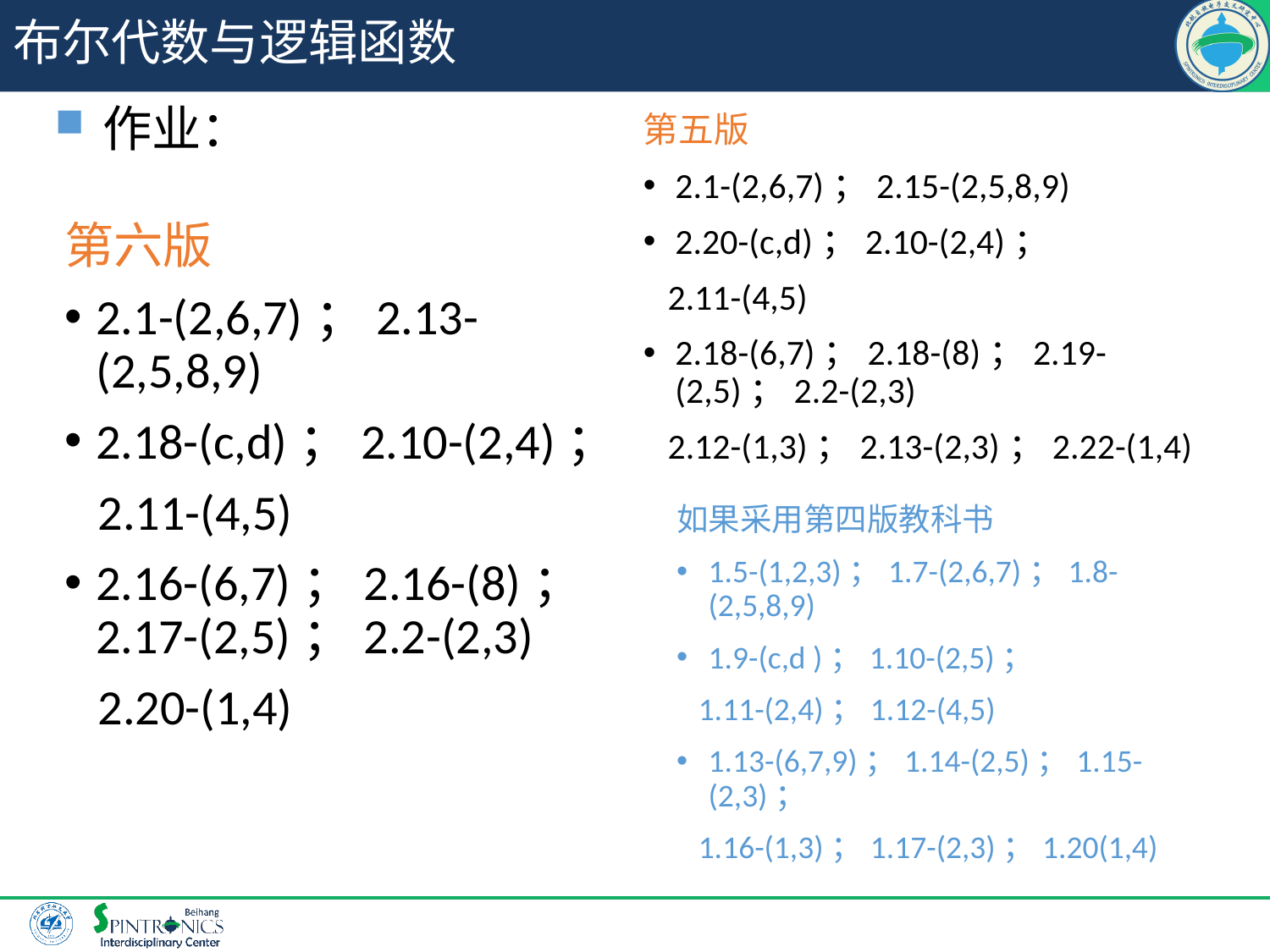

# 布尔代数与逻辑函数
作业：
第五版
2.1-(2,6,7)；2.15-(2,5,8,9)
2.20-(c,d)；2.10-(2,4)；
   2.11-(4,5)
2.18-(6,7)；2.18-(8)；2.19-(2,5)；2.2-(2,3)
   2.12-(1,3)；2.13-(2,3)；2.22-(1,4)
第六版
2.1-(2,6,7)；2.13-(2,5,8,9)
2.18-(c,d)；2.10-(2,4)；
   2.11-(4,5)
2.16-(6,7)；2.16-(8)；2.17-(2,5)；2.2-(2,3)
   2.20-(1,4)
如果采用第四版教科书
1.5-(1,2,3)；1.7-(2,6,7)；1.8-(2,5,8,9)
1.9-(c,d )；1.10-(2,5)；
   1.11-(2,4)；1.12-(4,5)
1.13-(6,7,9)；1.14-(2,5)；1.15-(2,3)；
   1.16-(1,3)；1.17-(2,3)；1.20(1,4)
57